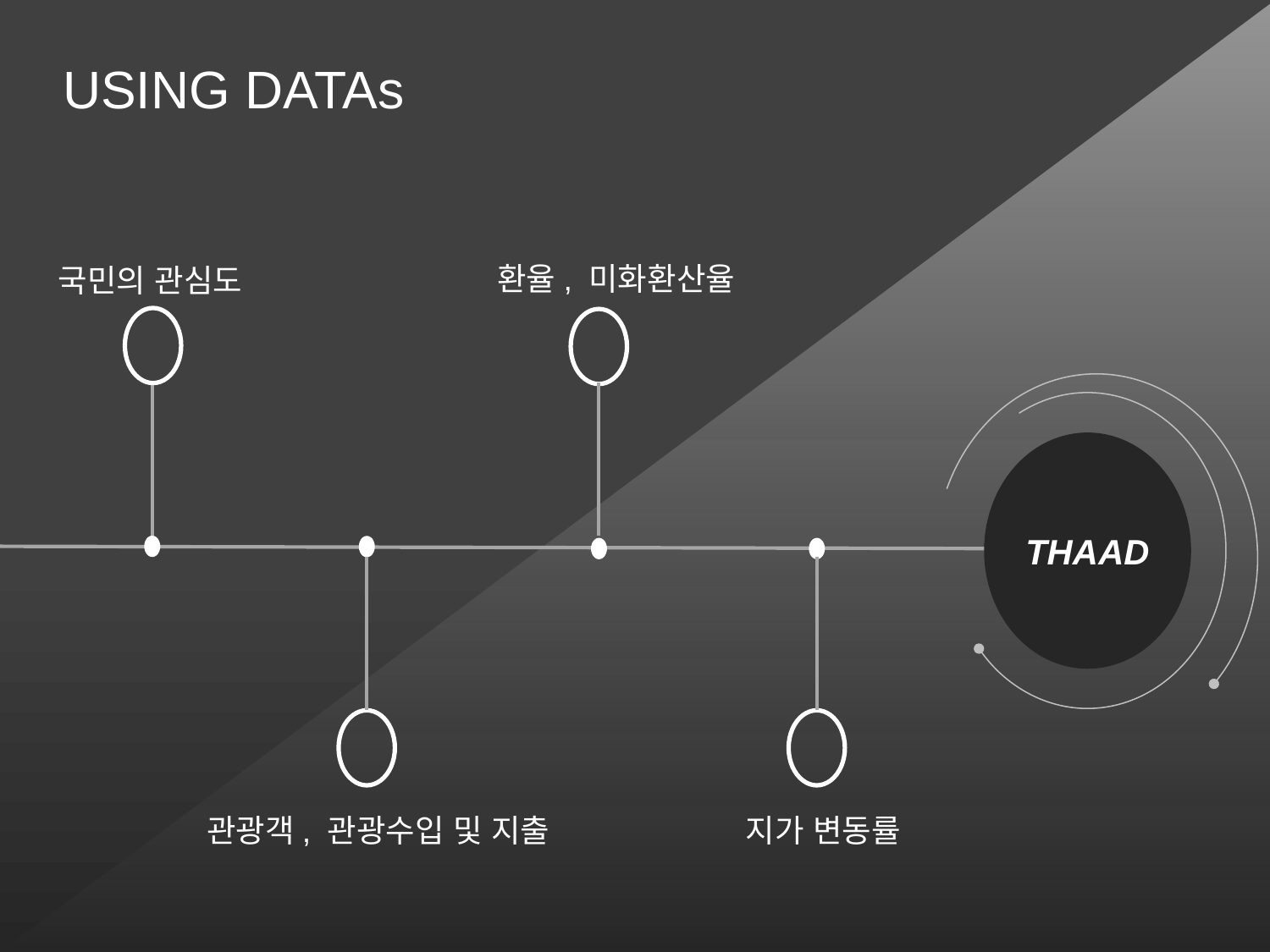

USING DATAs
환율, 미화환산율
국민의 관심도

THAAD

관광객, 관광수입 및 지출
지가 변동률